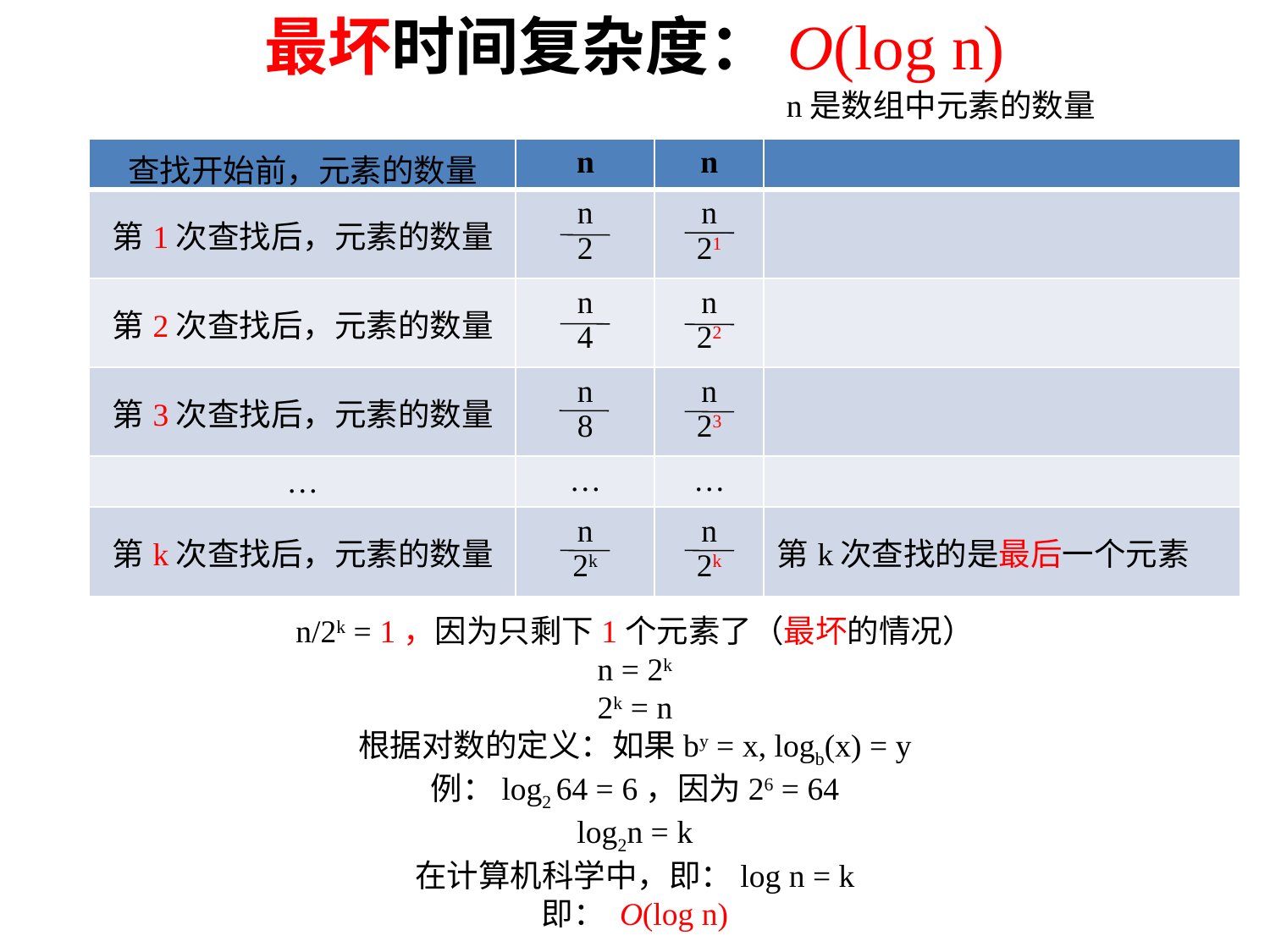

最坏时间复杂度：O(log n)

n是数组中元素的数量
| 查找开始前，元素的数量 | n | n |  |
| --- | --- | --- | --- |
| 第1次查找后，元素的数量 | n 2 | n 21 |  |
| 第2次查找后，元素的数量 | n 4 | n 22 |  |
| 第3次查找后，元素的数量 | n 8 | n 23 |  |
| … | … | … |  |
| 第k次查找后，元素的数量 | n 2k | n 2k | 第k次查找的是最后一个元素 |
n/2k = 1，因为只剩下1个元素了（最坏的情况）
n = 2k
2k = n
根据对数的定义：如果by = x, logb(x) = y
例：log2 64 = 6，因为26 = 64
log2n = k
在计算机科学中，即：log n = k
即： O(log n)